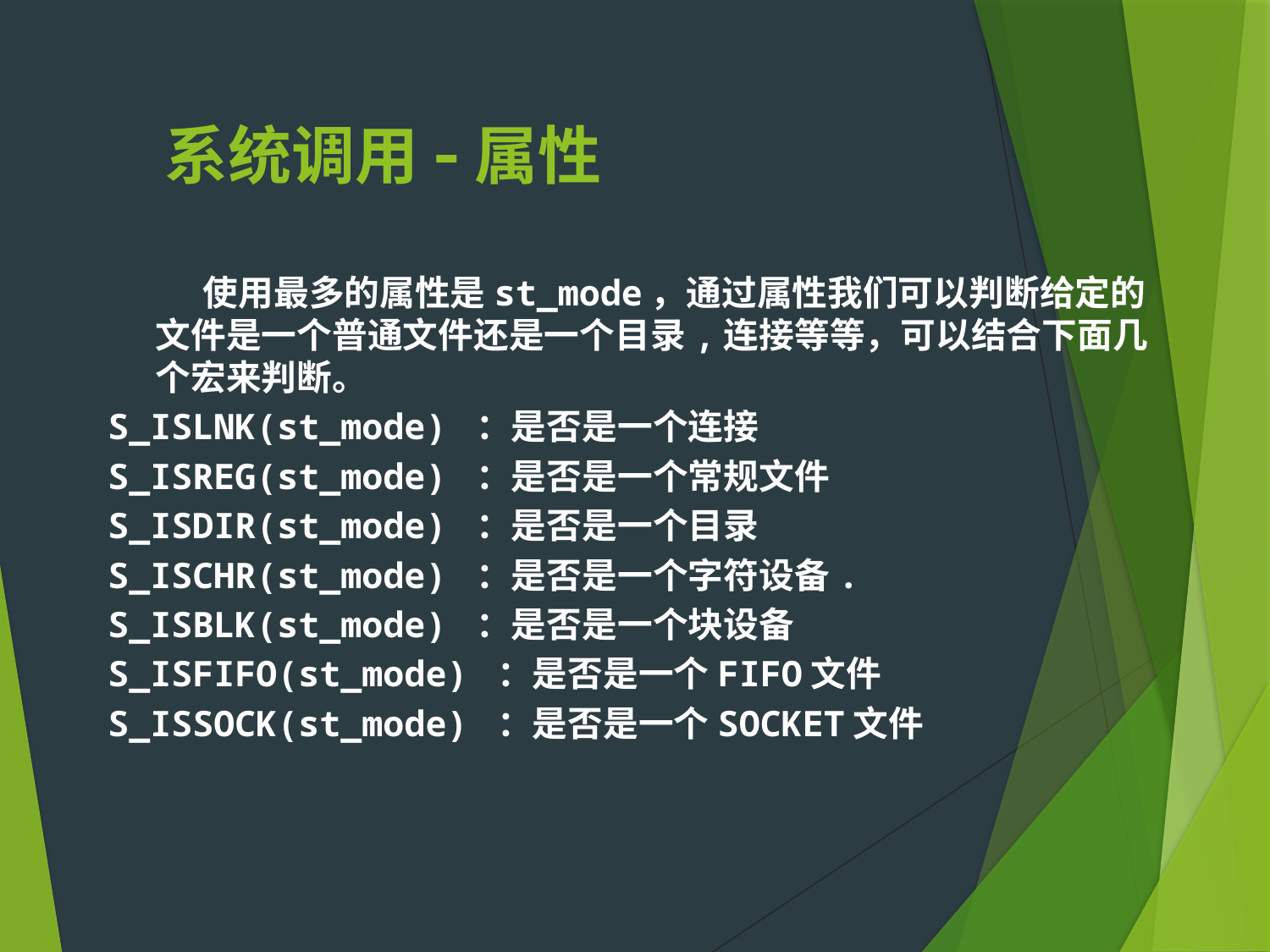

系统调用-属性
使用最多的属性是st_mode，通过属性我们可以判断给定的文件是一个普通文件还是一个目录,连接等等，可以结合下面几个宏来判断。
S_ISLNK(st_mode) ：是否是一个连接
S_ISREG(st_mode) ：是否是一个常规文件
S_ISDIR(st_mode) ：是否是一个目录
S_ISCHR(st_mode) ：是否是一个字符设备.
S_ISBLK(st_mode) ：是否是一个块设备
S_ISFIFO(st_mode) ：是否是一个FIFO文件
S_ISSOCK(st_mode) ：是否是一个SOCKET文件